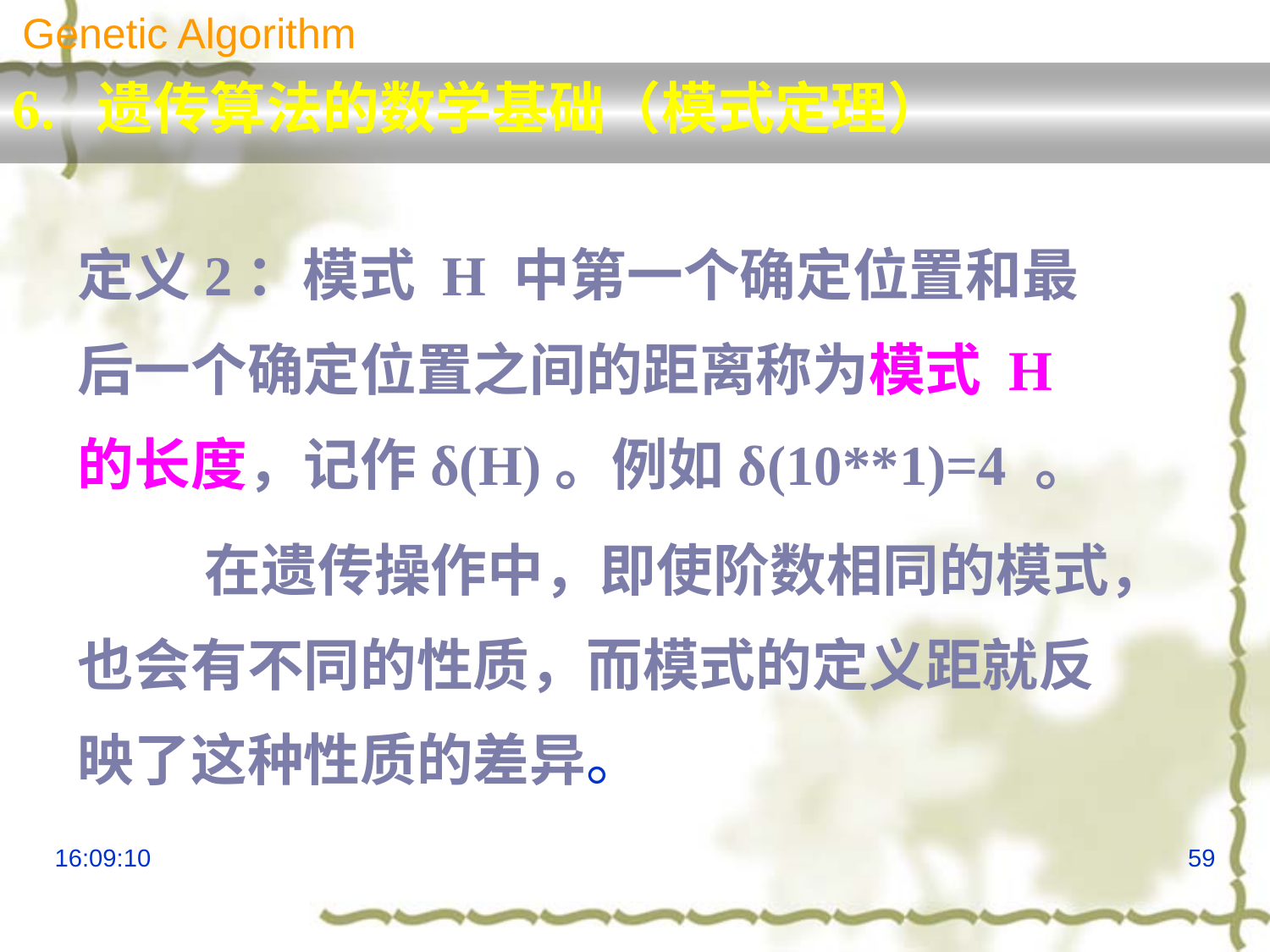

Genetic Algorithm
6.  遗传算法的数学基础（模式定理）
定义2：模式 H 中第一个确定位置和最后一个确定位置之间的距离称为模式 H 的长度，记作δ(H)。例如δ(10**1)=4 。
	在遗传操作中，即使阶数相同的模式，也会有不同的性质，而模式的定义距就反映了这种性质的差异。
16:09:10
59